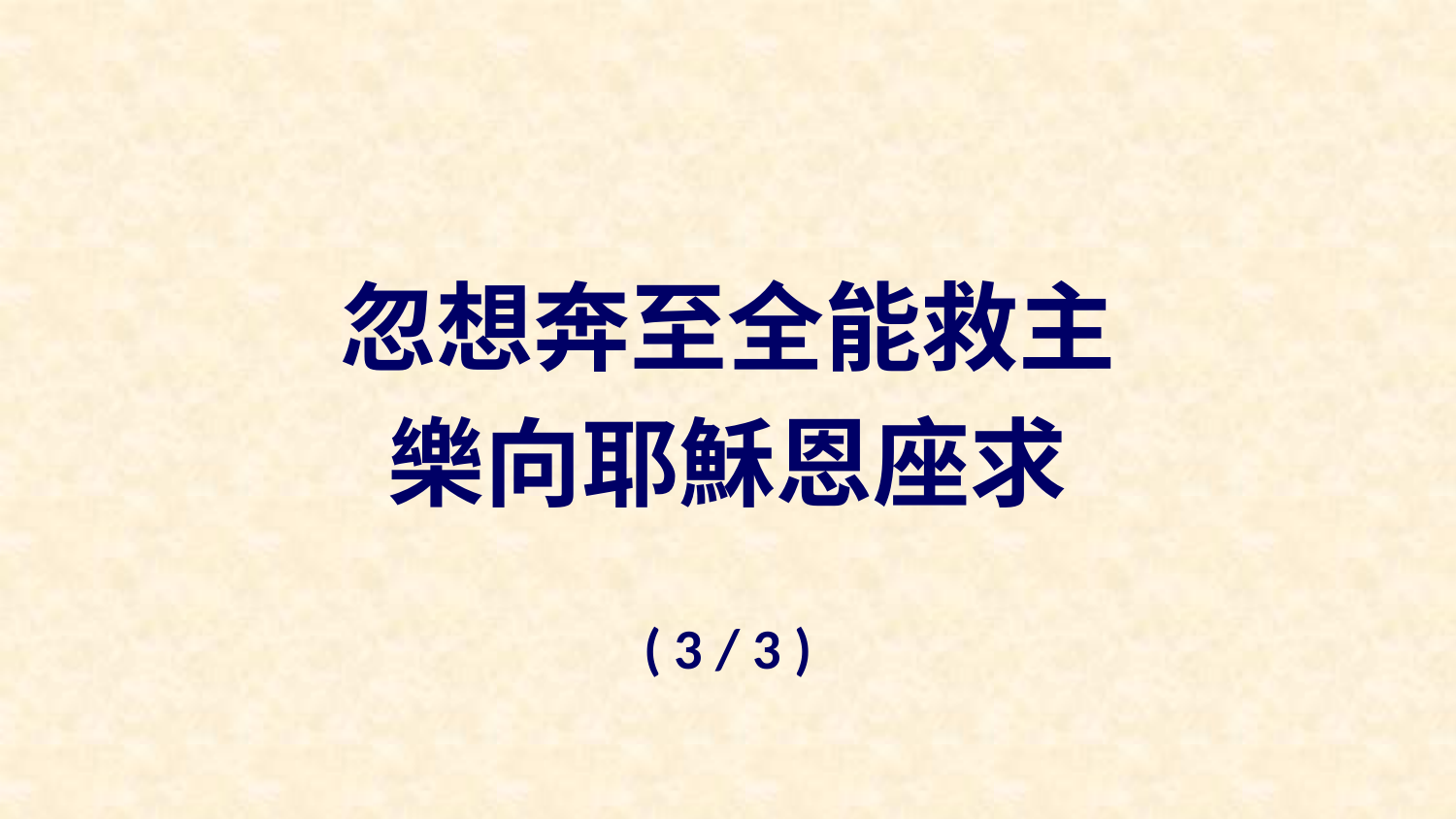

忽想奔至全能救主
樂向耶穌恩座求
( 3 / 3 )